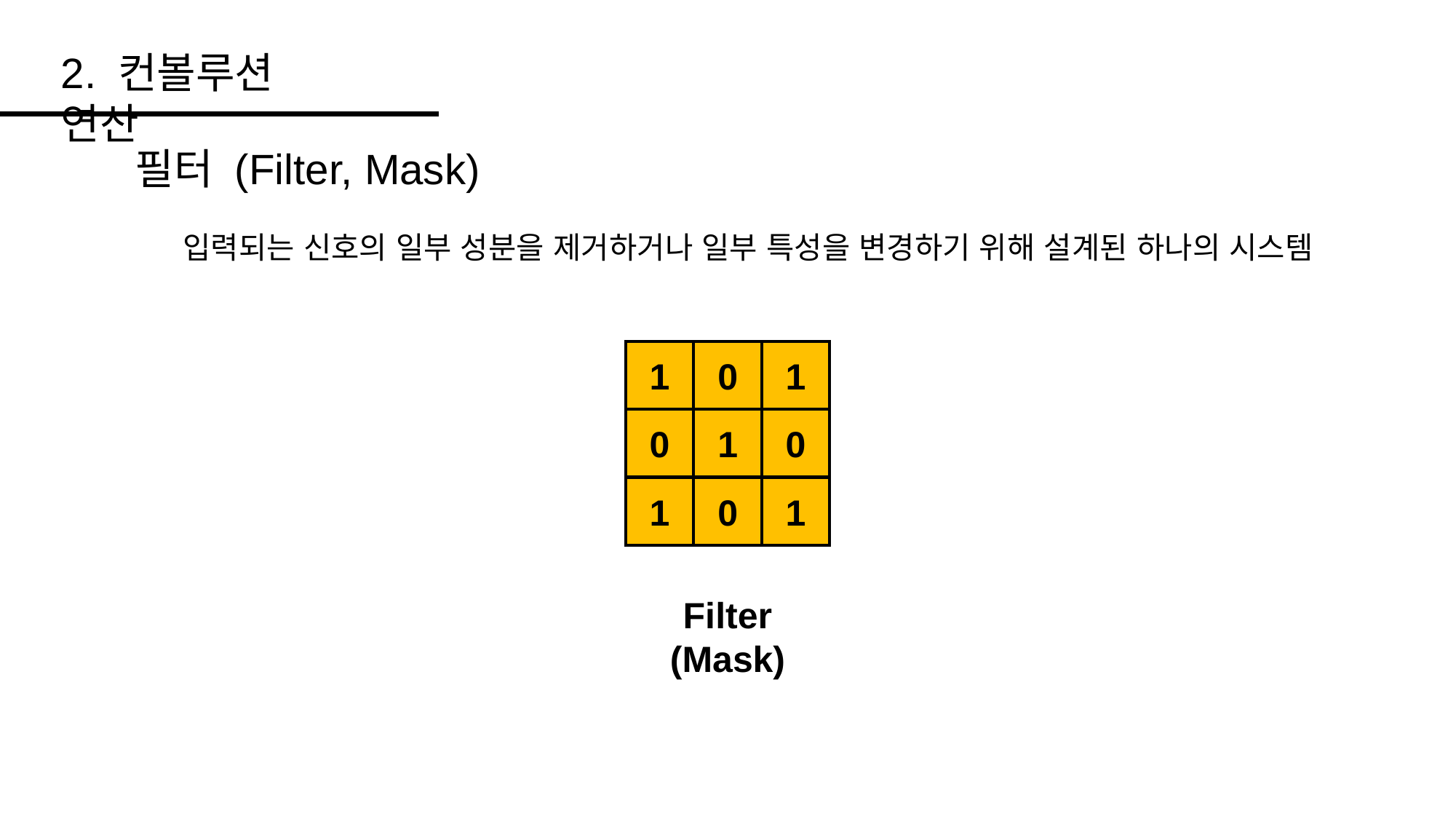

2. 컨볼루션 연산
필터 (Filter, Mask)
입력되는 신호의 일부 성분을 제거하거나 일부 특성을 변경하기 위해 설계된 하나의 시스템
1
0
1
0
1
0
1
0
1
Filter
(Mask)